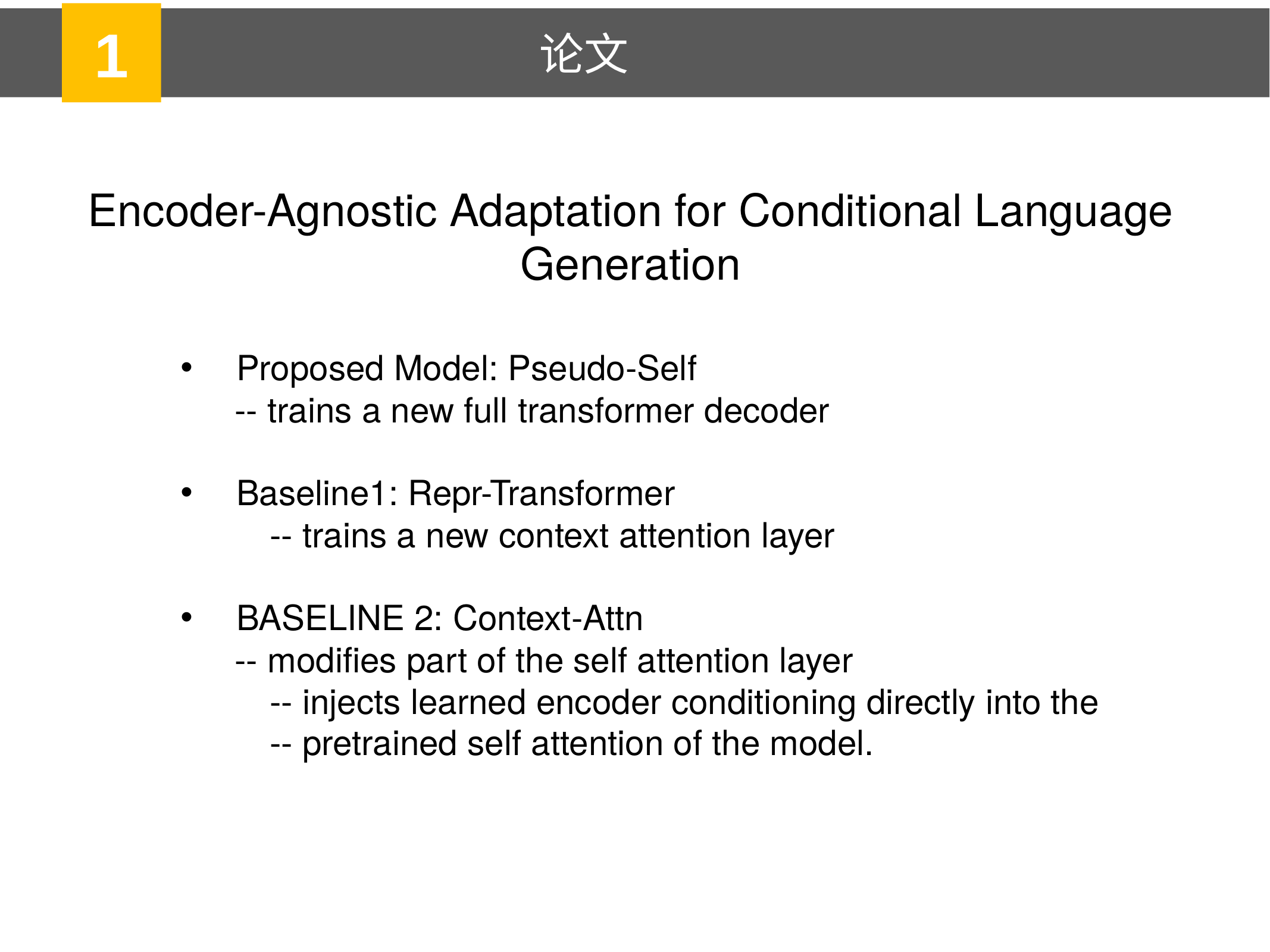

1

论文
Encoder-Agnostic Adaptation for Conditional Language Generation

Proposed Model: Pseudo-Self
 -- trains a new full transformer decoder

Baseline1: Repr-Transformer
	-- trains a new context attention layer

BASELINE 2: Context-Attn
 -- modifies part of the self attention layer
	-- injects learned encoder conditioning directly into the
	-- pretrained self attention of the model.